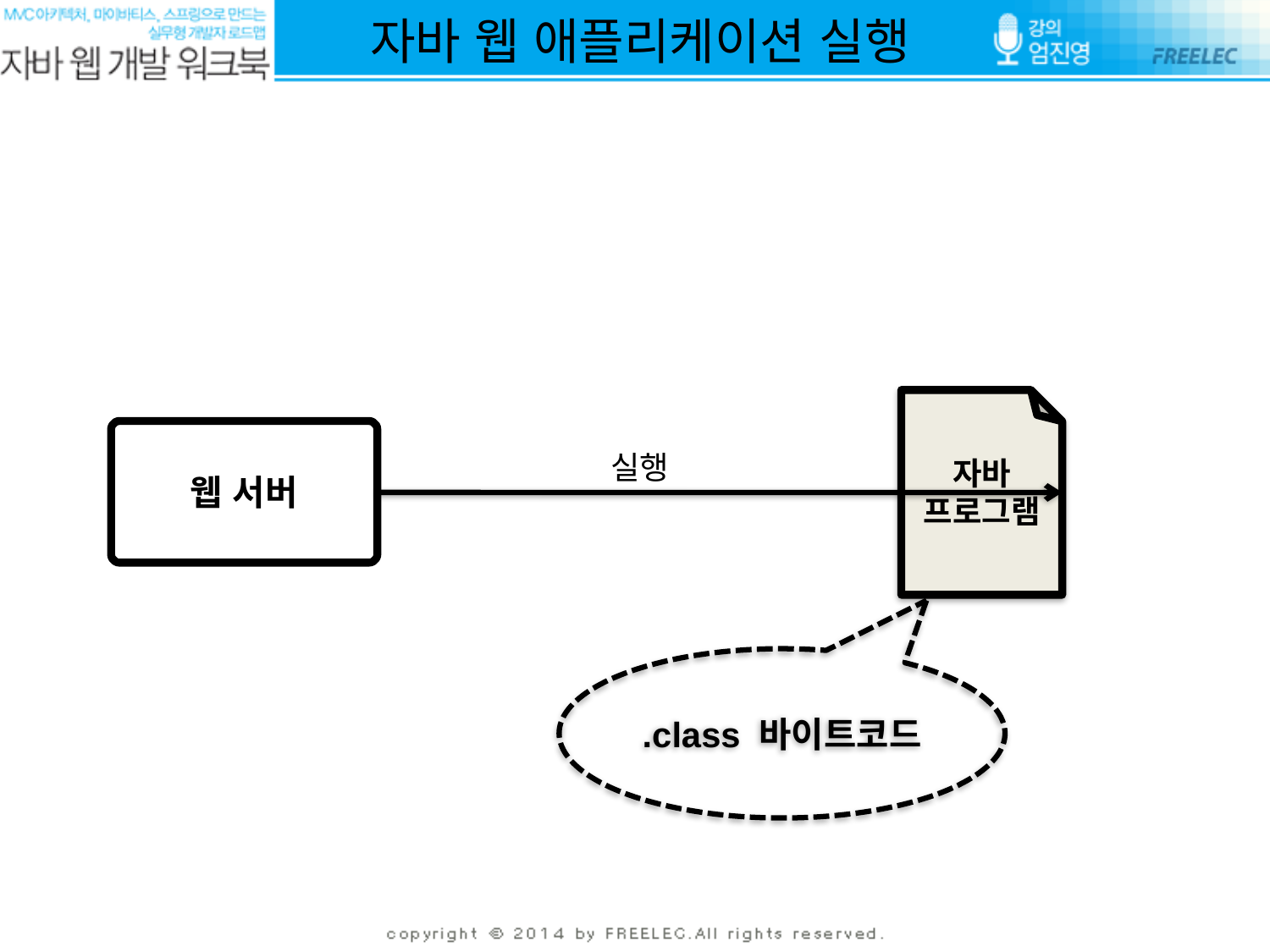

자바 웹 애플리케이션 실행

자바
프로그램
웹 서버
실행
.class 바이트코드